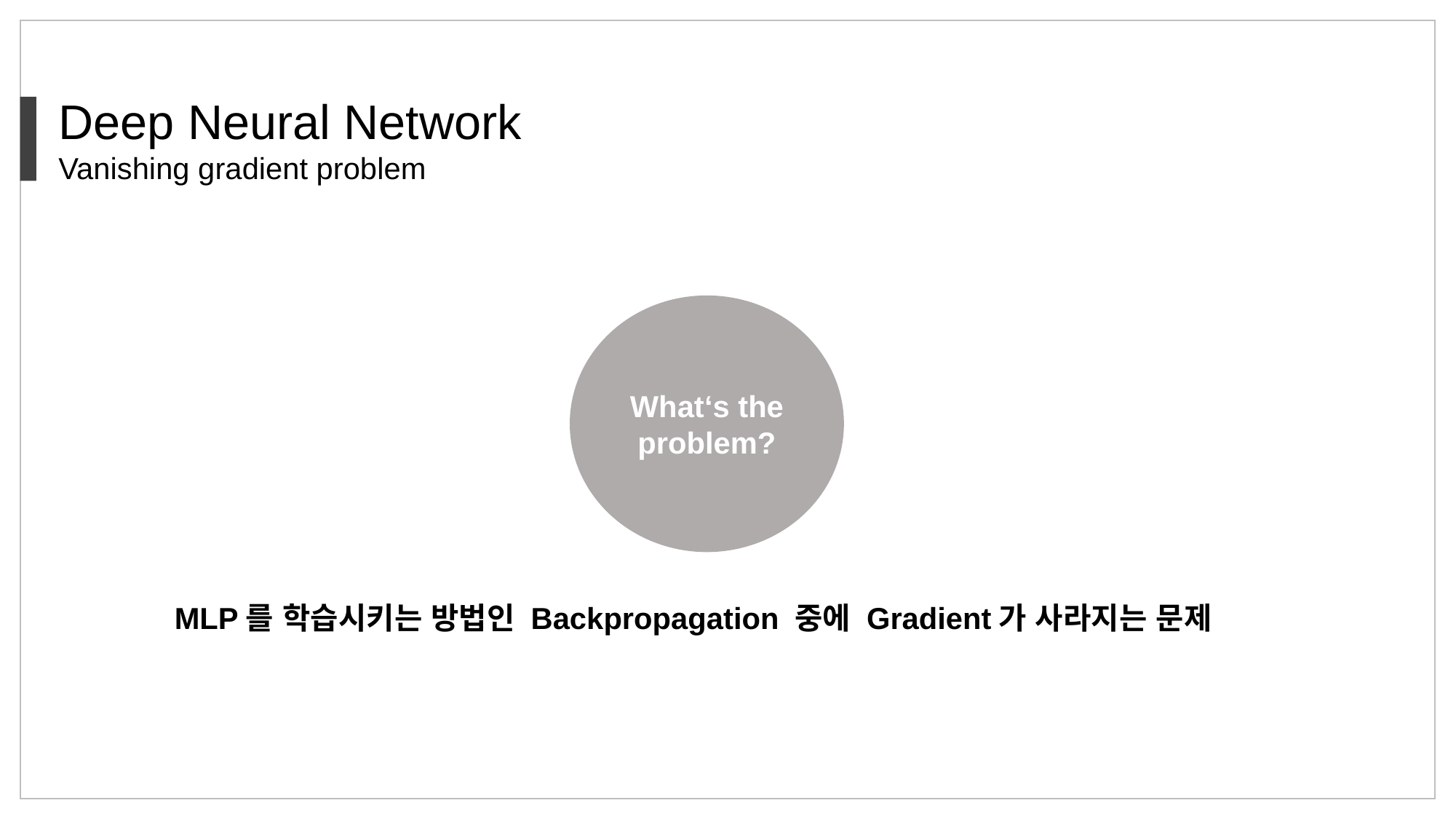

Deep Neural Network
Vanishing gradient problem

What‘s the problem?
MLP를 학습시키는 방법인 Backpropagation 중에 Gradient가 사라지는 문제